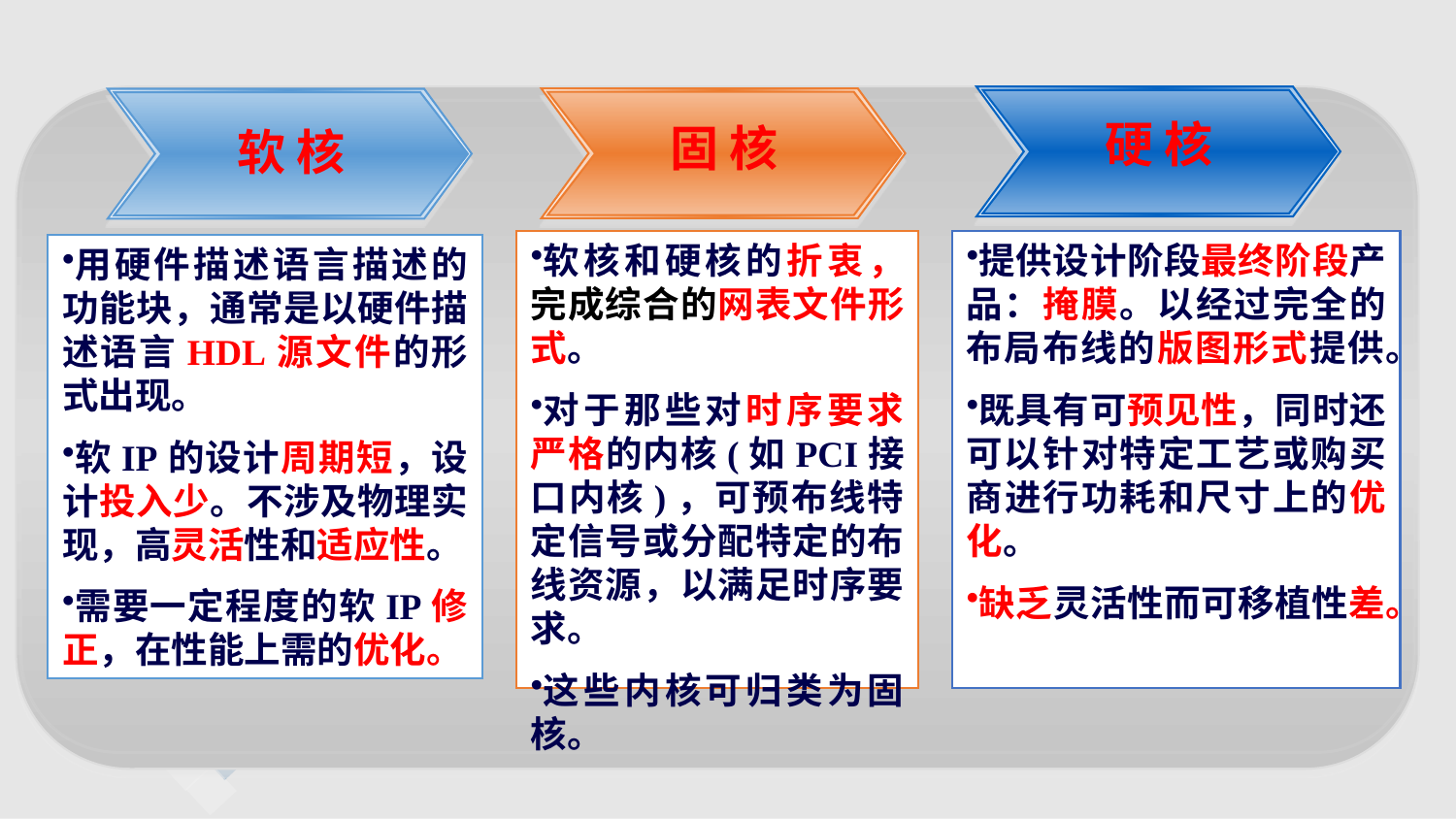

硬 核

固 核

软 核
软核和硬核的折衷，完成综合的网表文件形式。
对于那些对时序要求严格的内核(如PCI接口内核)，可预布线特定信号或分配特定的布线资源，以满足时序要求。
这些内核可归类为固核。
提供设计阶段最终阶段产品：掩膜。以经过完全的布局布线的版图形式提供。
既具有可预见性，同时还可以针对特定工艺或购买商进行功耗和尺寸上的优化。
缺乏灵活性而可移植性差。
用硬件描述语言描述的功能块，通常是以硬件描述语言HDL源文件的形式出现。
软IP的设计周期短，设计投入少。不涉及物理实现，高灵活性和适应性。
需要一定程度的软IP修正，在性能上需的优化。